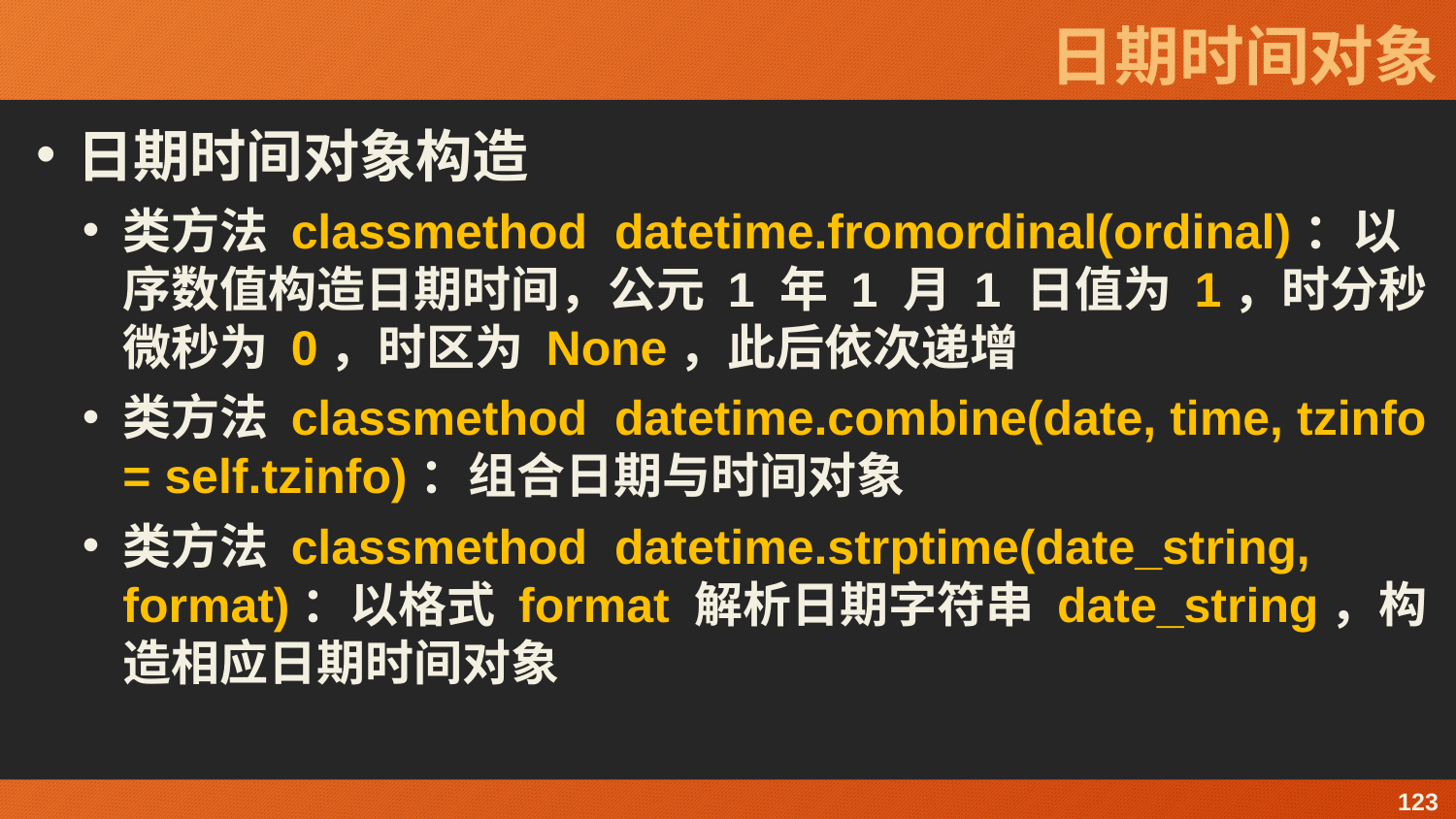

# 日期时间对象
日期时间对象构造
类方法 classmethod  datetime.fromordinal(ordinal)：以序数值构造日期时间，公元 1 年 1 月 1 日值为 1，时分秒微秒为 0，时区为 None，此后依次递增
类方法 classmethod  datetime.combine(date, time, tzinfo = self.tzinfo)：组合日期与时间对象
类方法 classmethod  datetime.strptime(date_string, format)：以格式 format 解析日期字符串 date_string，构造相应日期时间对象
123